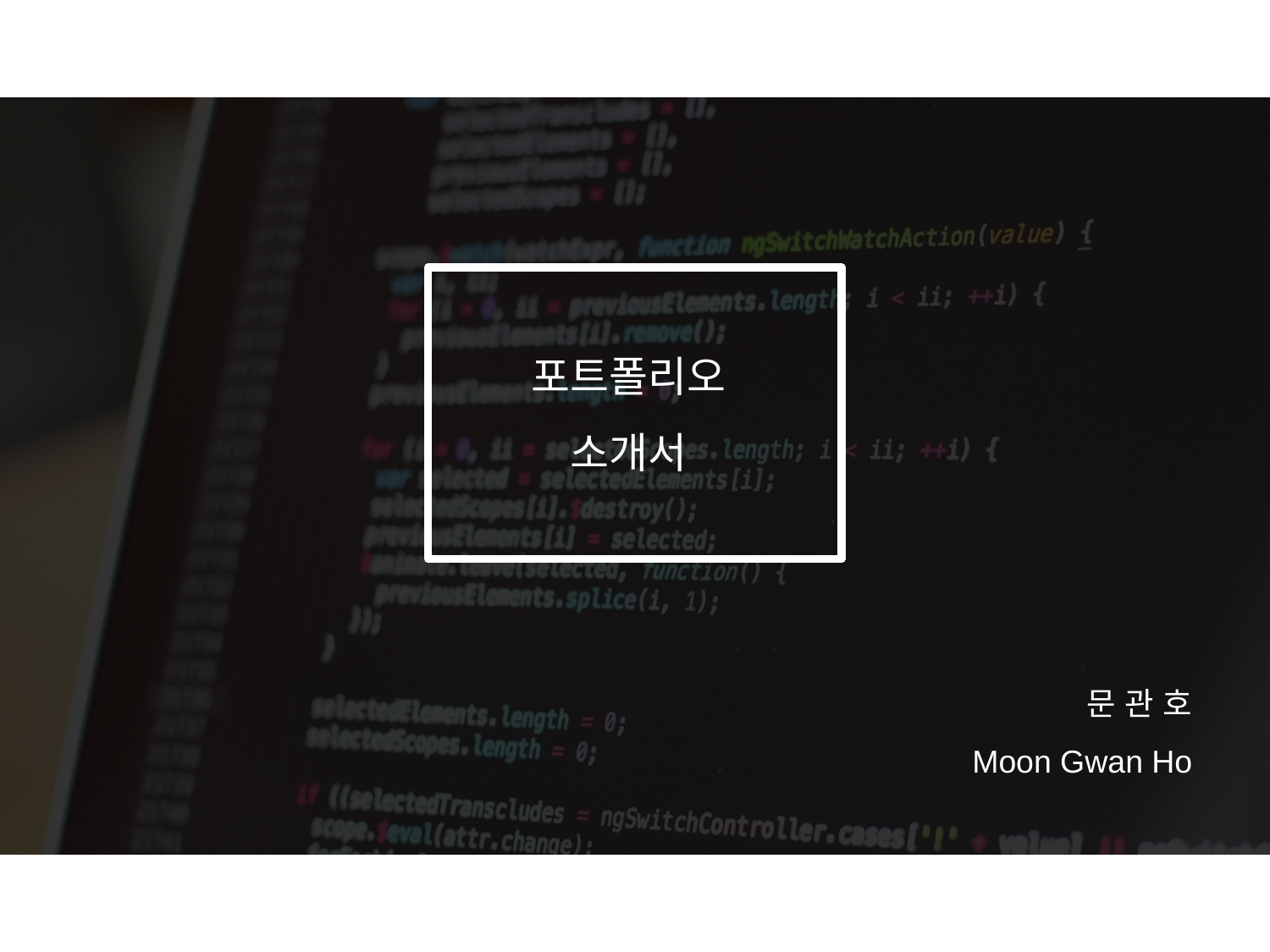

포트폴리오
소개서

문 관 호
Moon Gwan Ho